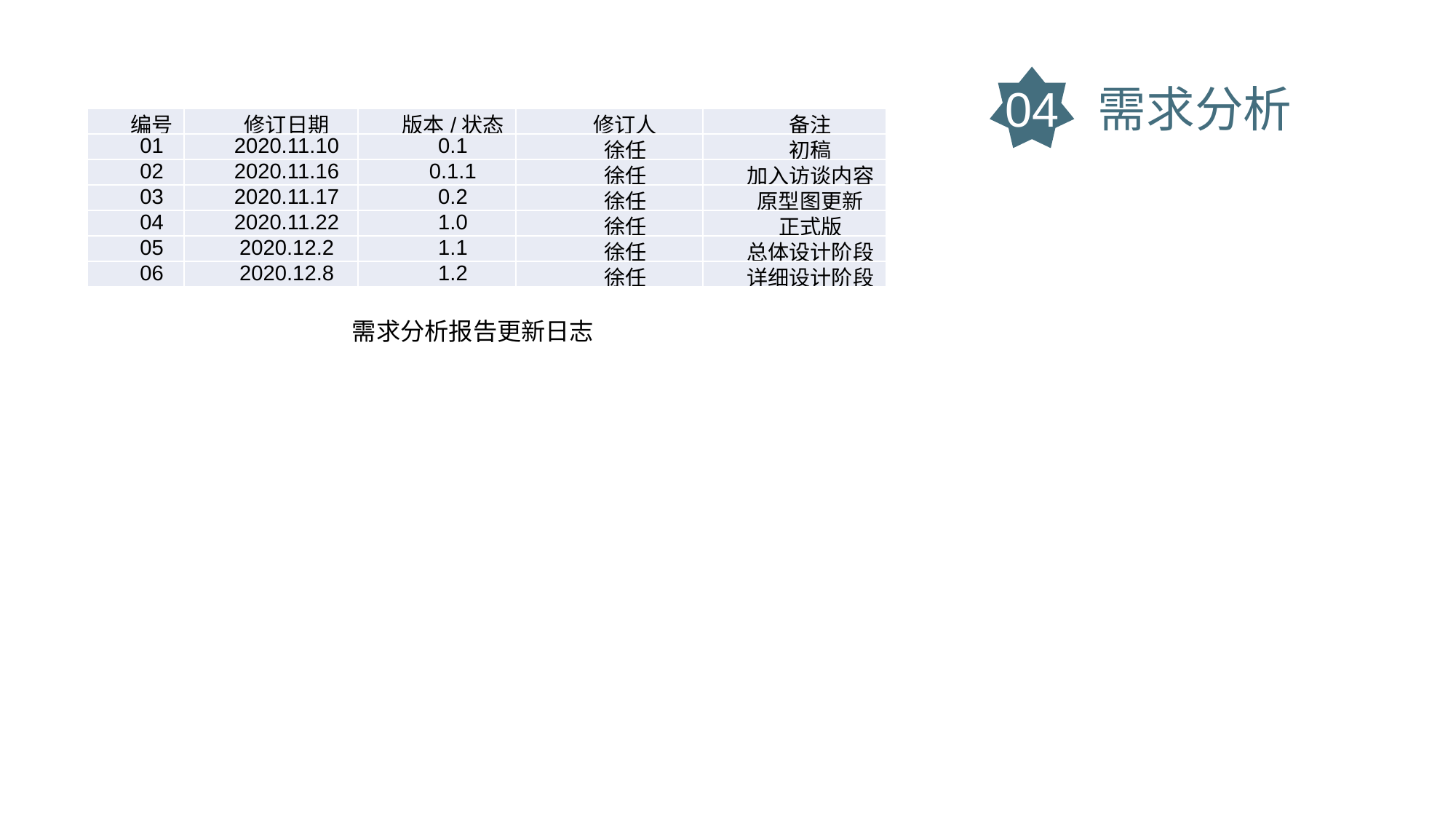

04  需求分析
| 编号 | 修订日期 | 版本/状态 | 修订人 | 备注 |
| --- | --- | --- | --- | --- |
| 01 | 2020.11.10 | 0.1 | 徐任 | 初稿 |
| 02 | 2020.11.16 | 0.1.1 | 徐任 | 加入访谈内容 |
| 03 | 2020.11.17 | 0.2 | 徐任 | 原型图更新 |
| 04 | 2020.11.22 | 1.0 | 徐任 | 正式版 |
| 05 | 2020.12.2 | 1.1 | 徐任 | 总体设计阶段 |
| 06 | 2020.12.8 | 1.2 | 徐任 | 详细设计阶段 |
需求分析报告更新日志